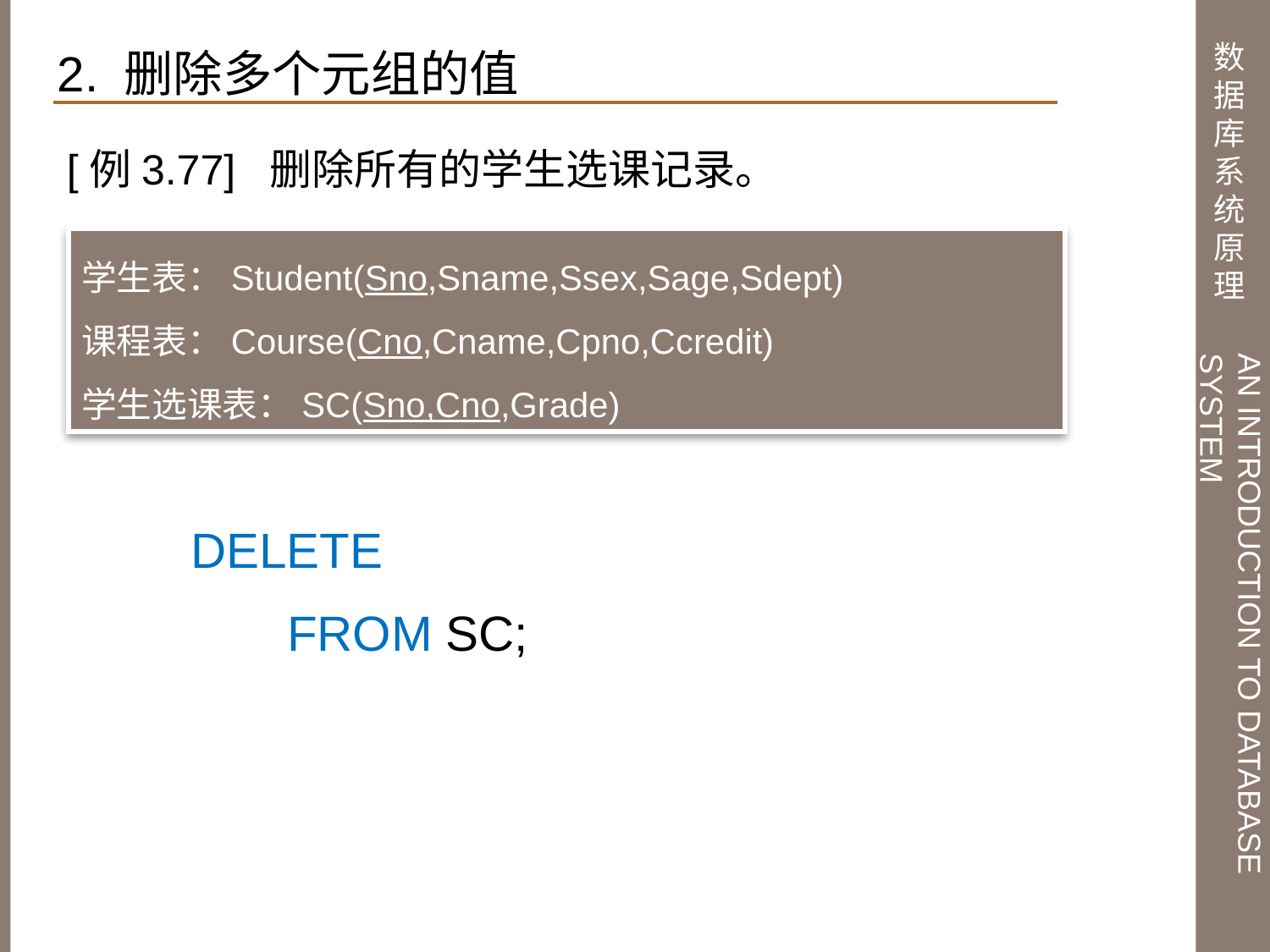

2. 删除多个元组的值
 [例3.77]  删除所有的学生选课记录。
学生表：Student(Sno,Sname,Ssex,Sage,Sdept)
课程表：Course(Cno,Cname,Cpno,Ccredit)
学生选课表：SC(Sno,Cno,Grade)
 DELETE
        FROM SC;